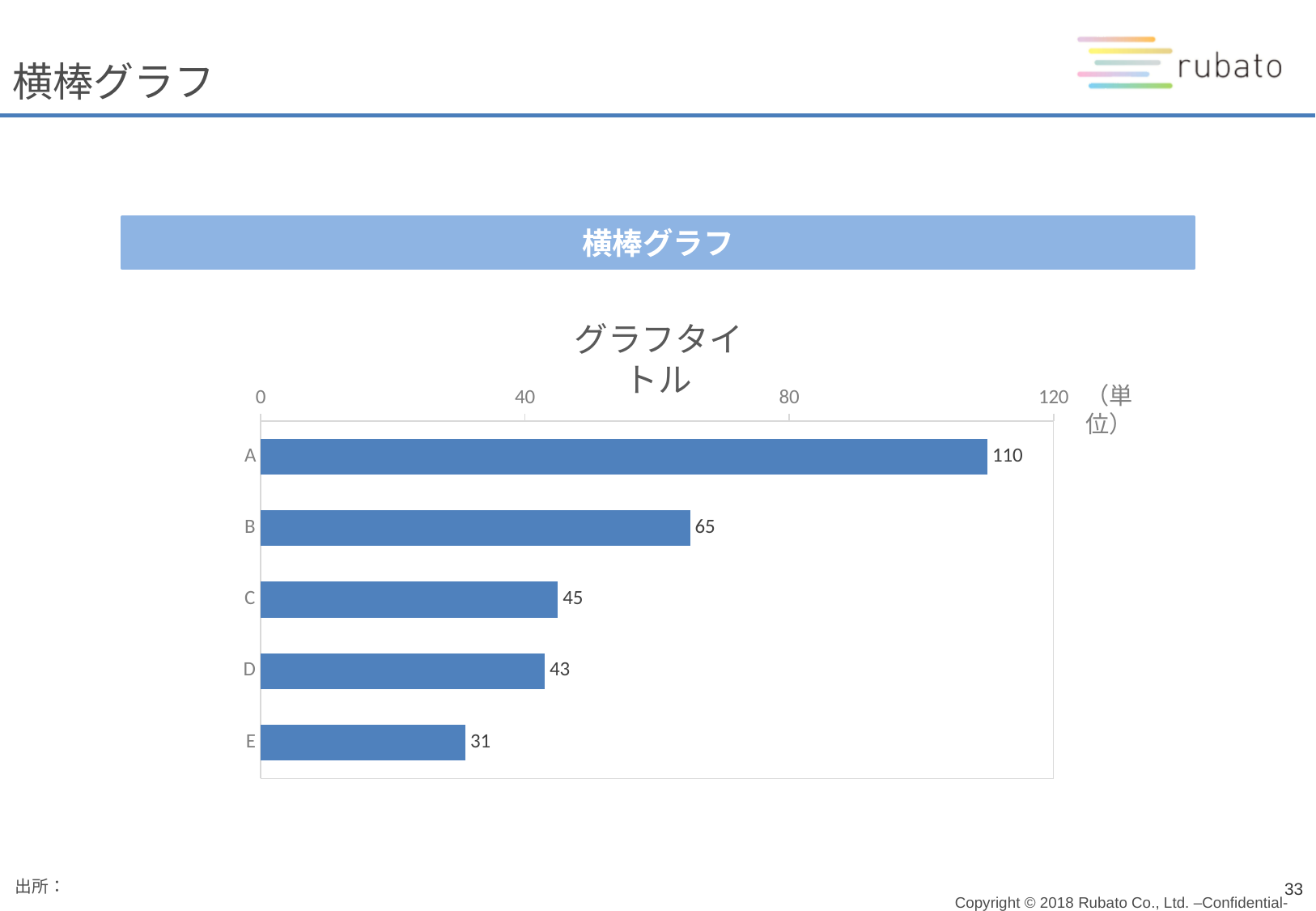

# 横棒グラフ

横棒グラフ

### Chart

| Category | A社 |
|---|---|
| A | 110.0 |
| B | 65.0 |
| C | 45.0 |
| D | 43.0 |
| E | 31.0 |
グラフタイトル
（単位）
出所：
33